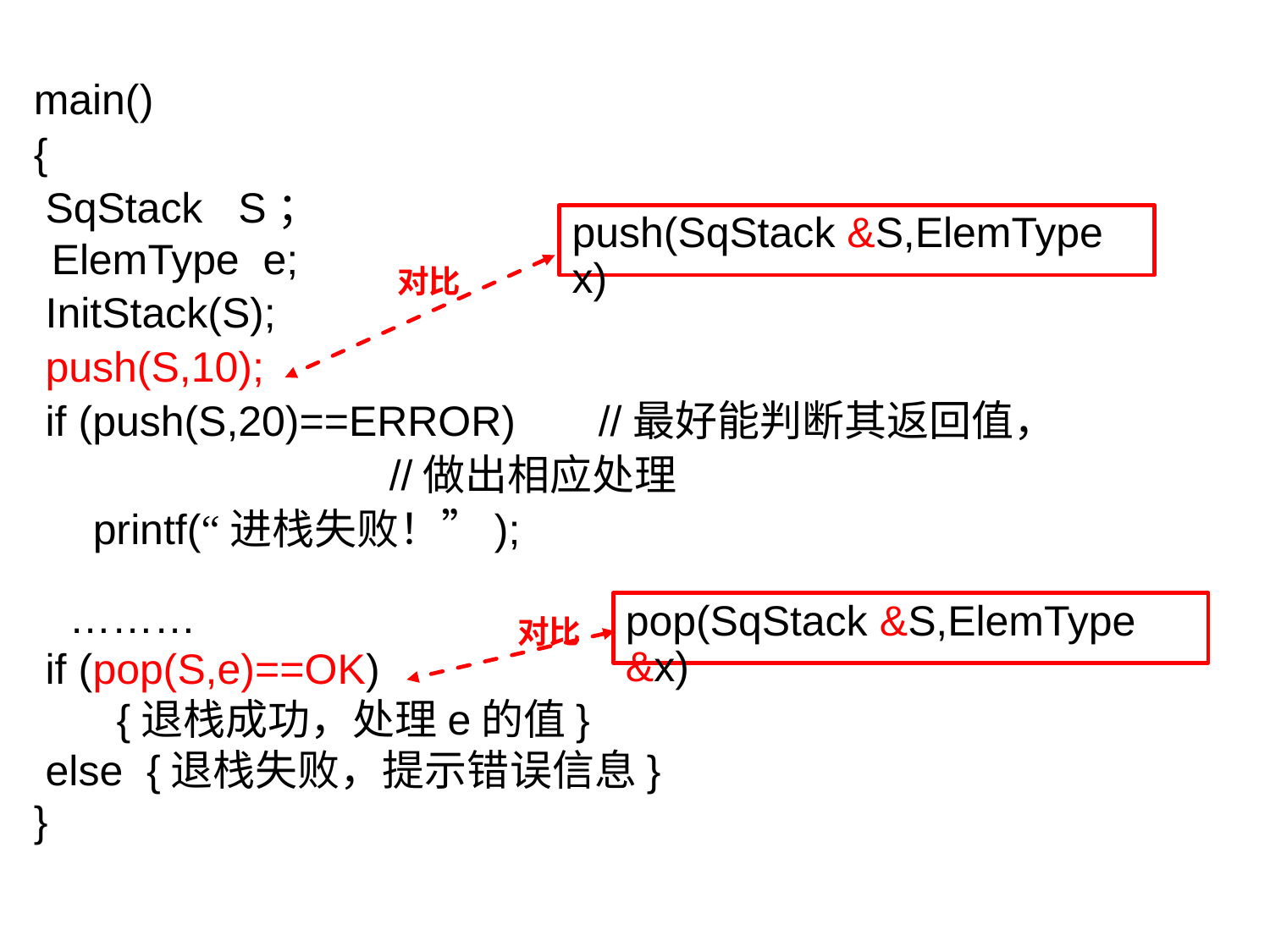

main()
{
 SqStack   S；
  ElemType  e;
 InitStack(S);
 push(S,10);
 if (push(S,20)==ERROR)       //最好能判断其返回值，
                              //做出相应处理
     printf(“进栈失败！”);

   ………
 if (pop(S,e)==OK)
       {退栈成功，处理e的值}
 else  {退栈失败，提示错误信息}
}
push(SqStack &S,ElemType x)
对比
pop(SqStack &S,ElemType &x)
对比